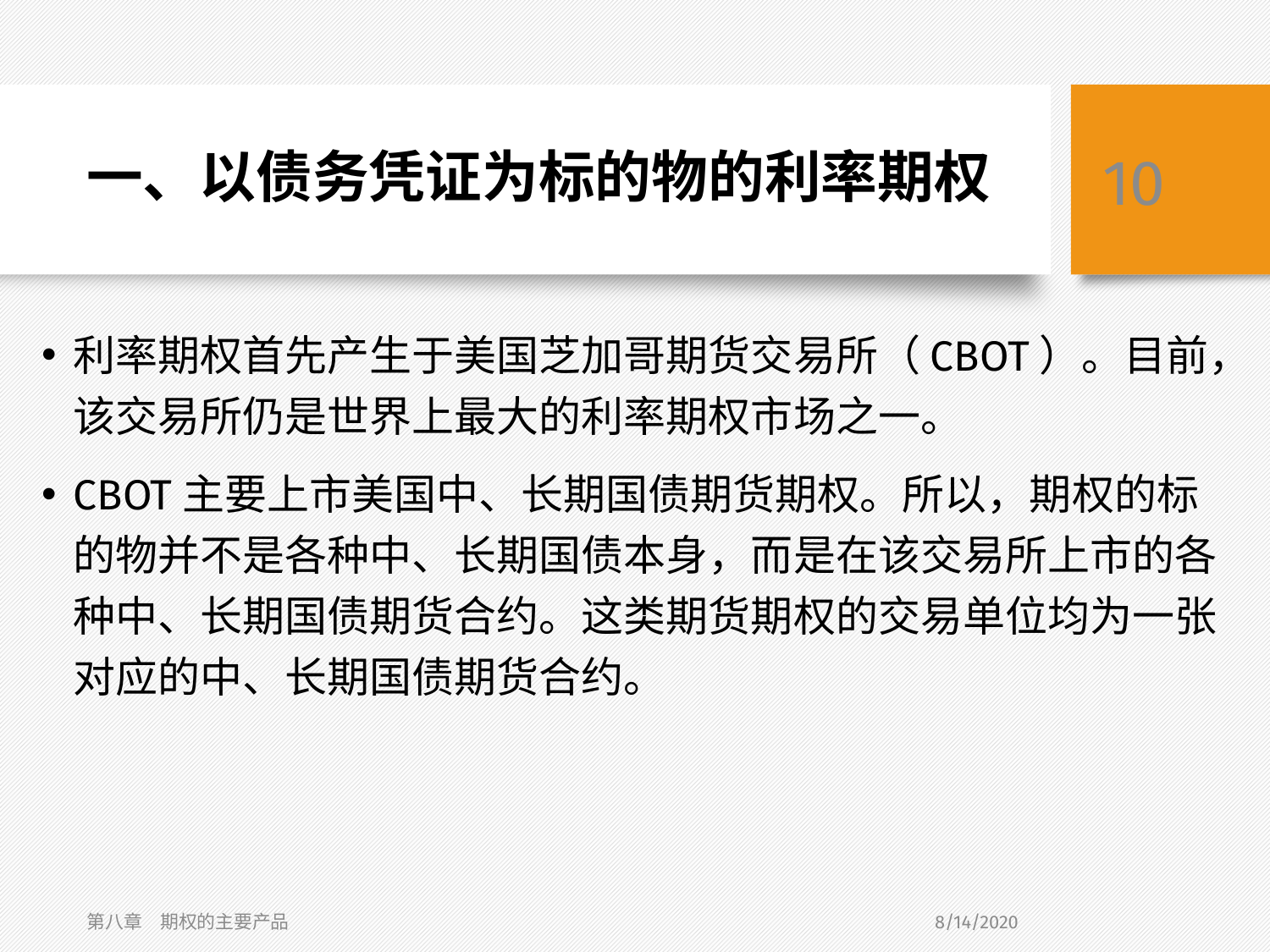

# 一、以债务凭证为标的物的利率期权
10
利率期权首先产生于美国芝加哥期货交易所（CBOT）。目前，该交易所仍是世界上最大的利率期权市场之一。
CBOT主要上市美国中、长期国债期货期权。所以，期权的标的物并不是各种中、长期国债本身，而是在该交易所上市的各种中、长期国债期货合约。这类期货期权的交易单位均为一张对应的中、长期国债期货合约。

8/14/2020
第八章　期权的主要产品